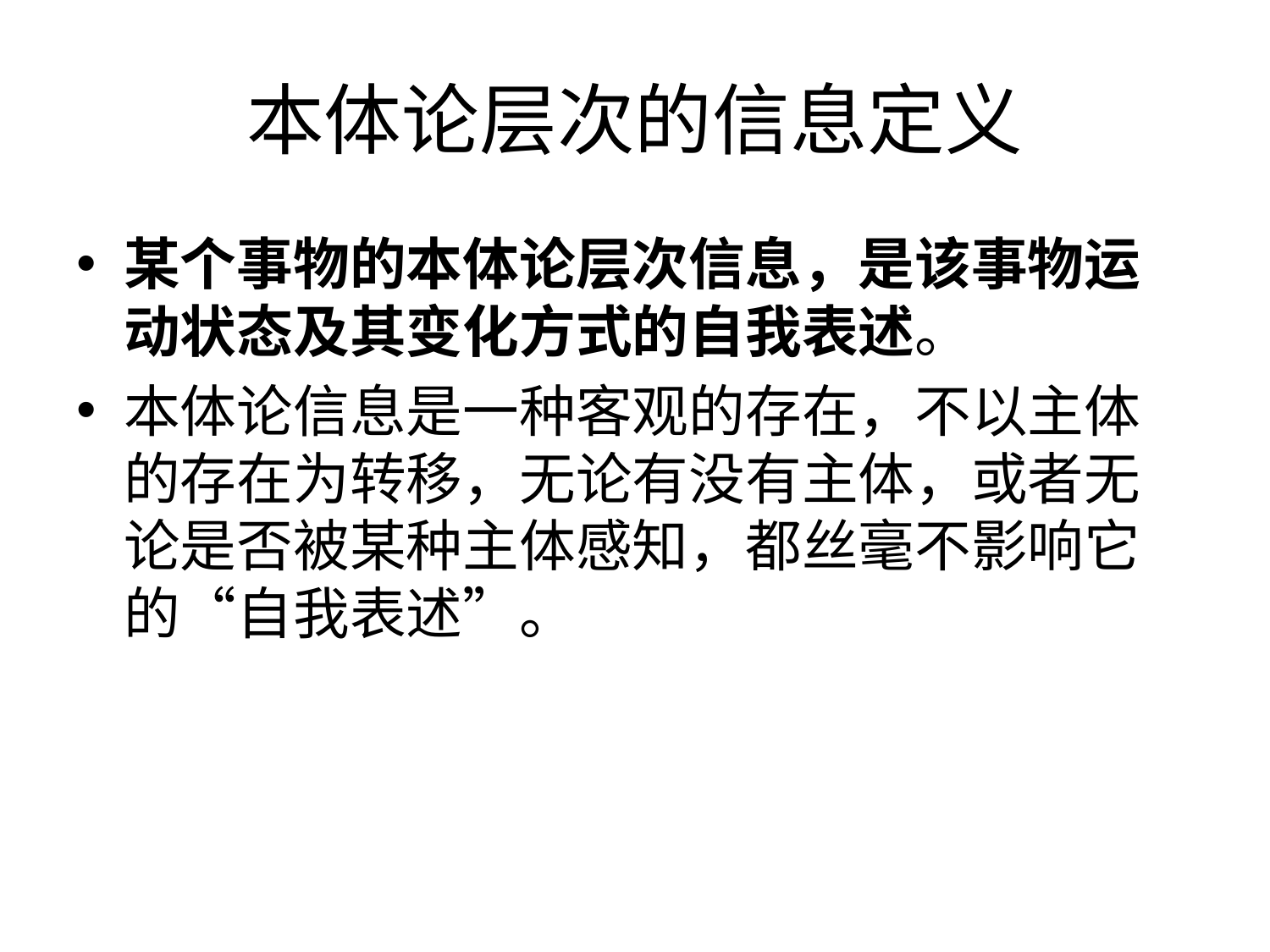

# 本体论层次的信息定义
某个事物的本体论层次信息，是该事物运动状态及其变化方式的自我表述。
本体论信息是一种客观的存在，不以主体的存在为转移，无论有没有主体，或者无论是否被某种主体感知，都丝毫不影响它的“自我表述”。